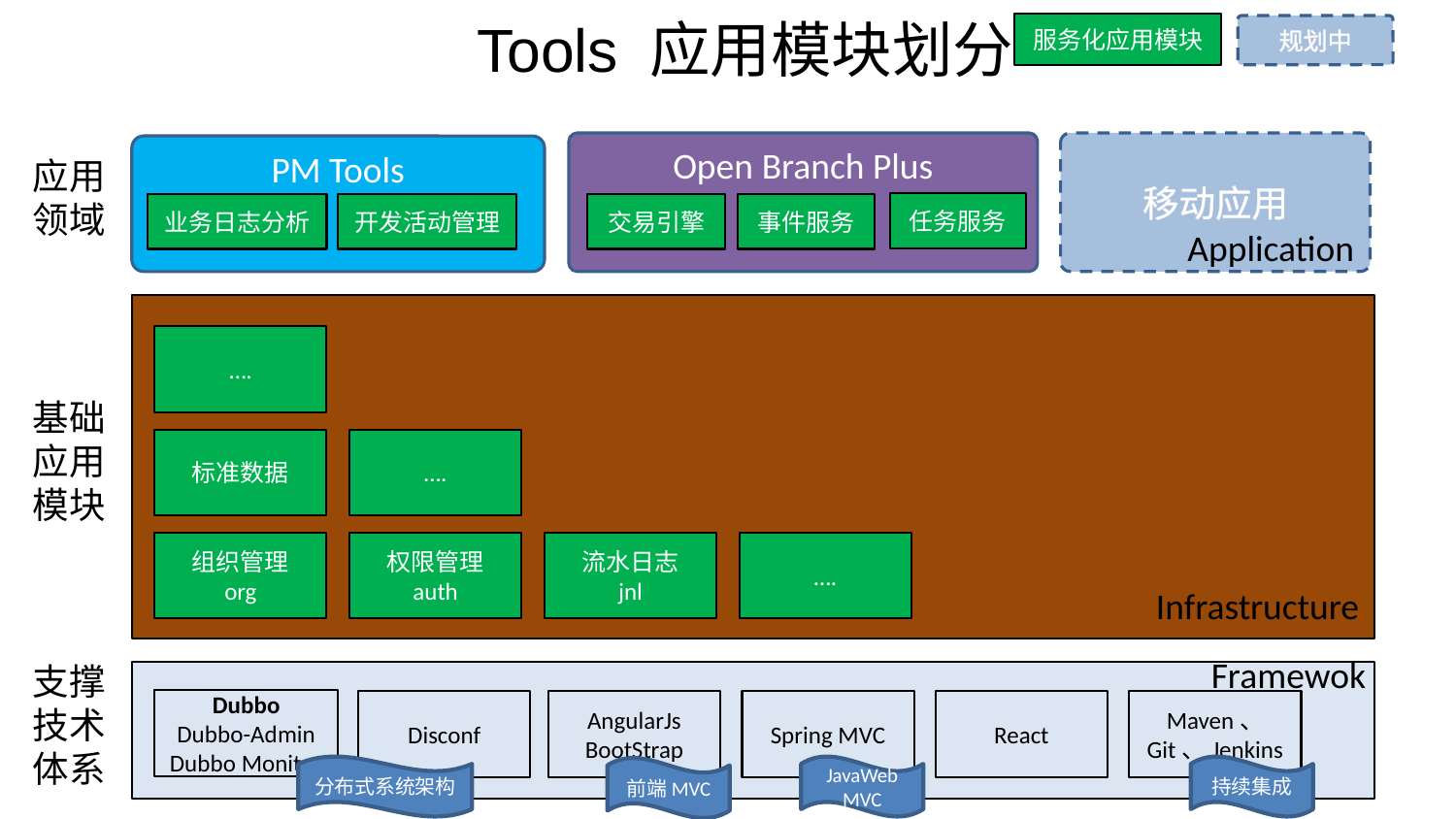

Tools 应用模块划分
服务化应用模块
规划中
Open Branch Plus
移动应用
PM Tools
应用
领域
任务服务
业务日志分析
开发活动管理
交易引擎
事件服务
Application

….
基础
应用
模块
标准数据
….
组织管理
org
权限管理
auth
流水日志
jnl
….
Infrastructure
Framewok
支撑
技术
体系

Dubbo
Dubbo-Admin
Dubbo Monitor
Disconf
AngularJs
BootStrap
Spring MVC
React
Maven、
Git、Jenkins
分布式系统架构
JavaWeb MVC
持续集成
前端MVC